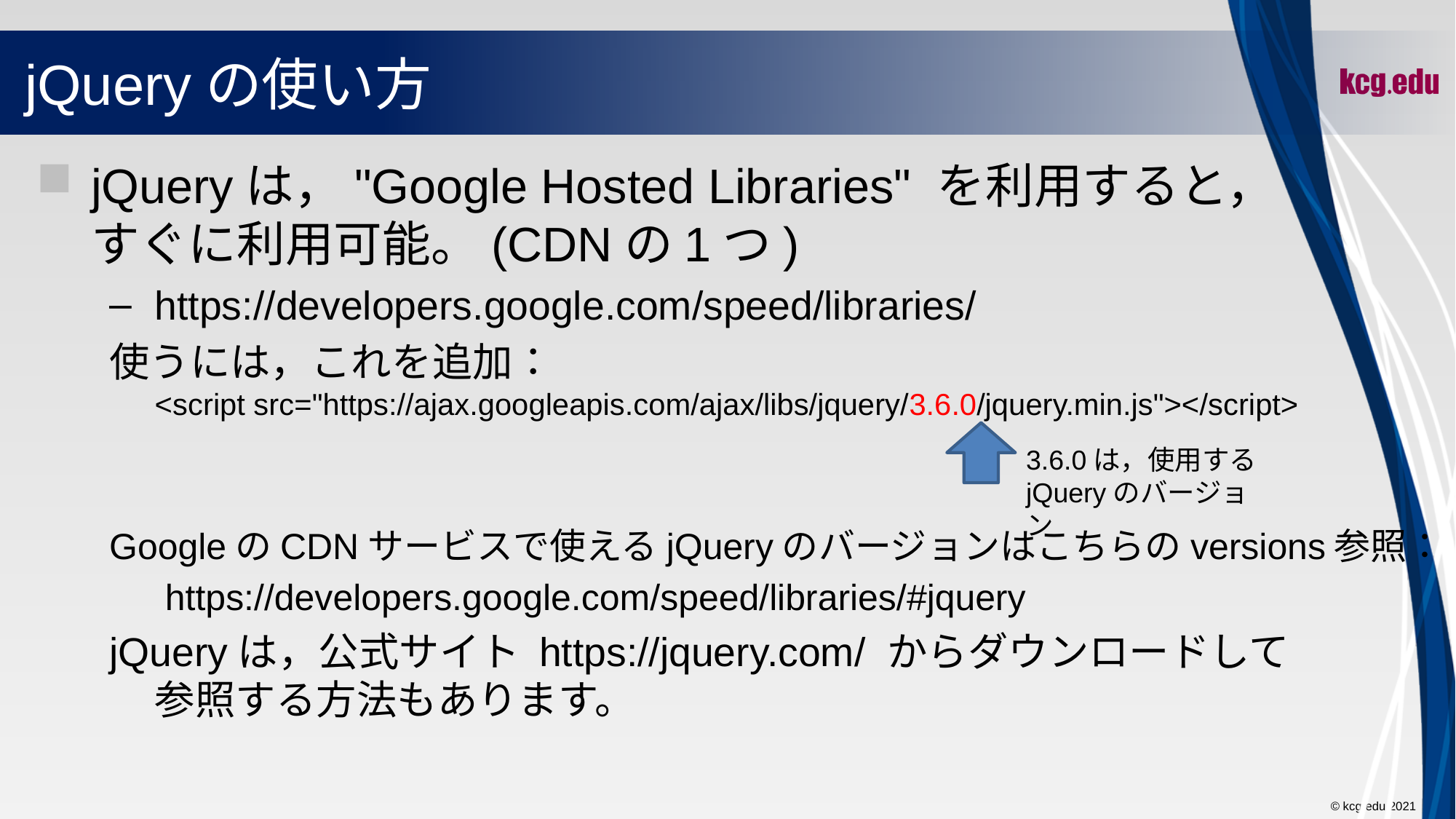

# jQueryの使い方
jQueryは，"Google Hosted Libraries" を利用すると，
すぐに利用可能。(CDNの1つ)
https://developers.google.com/speed/libraries/
使うには，これを追加：
<script src="https://ajax.googleapis.com/ajax/libs/jquery/3.6.0/jquery.min.js"></script>

GoogleのCDNサービスで使えるjQueryのバージョンはこちらのversions参照：
	 https://developers.google.com/speed/libraries/#jquery
jQueryは，公式サイト https://jquery.com/ からダウンロードして
参照する方法もあります。

3.6.0は，使用する
jQueryのバージョン